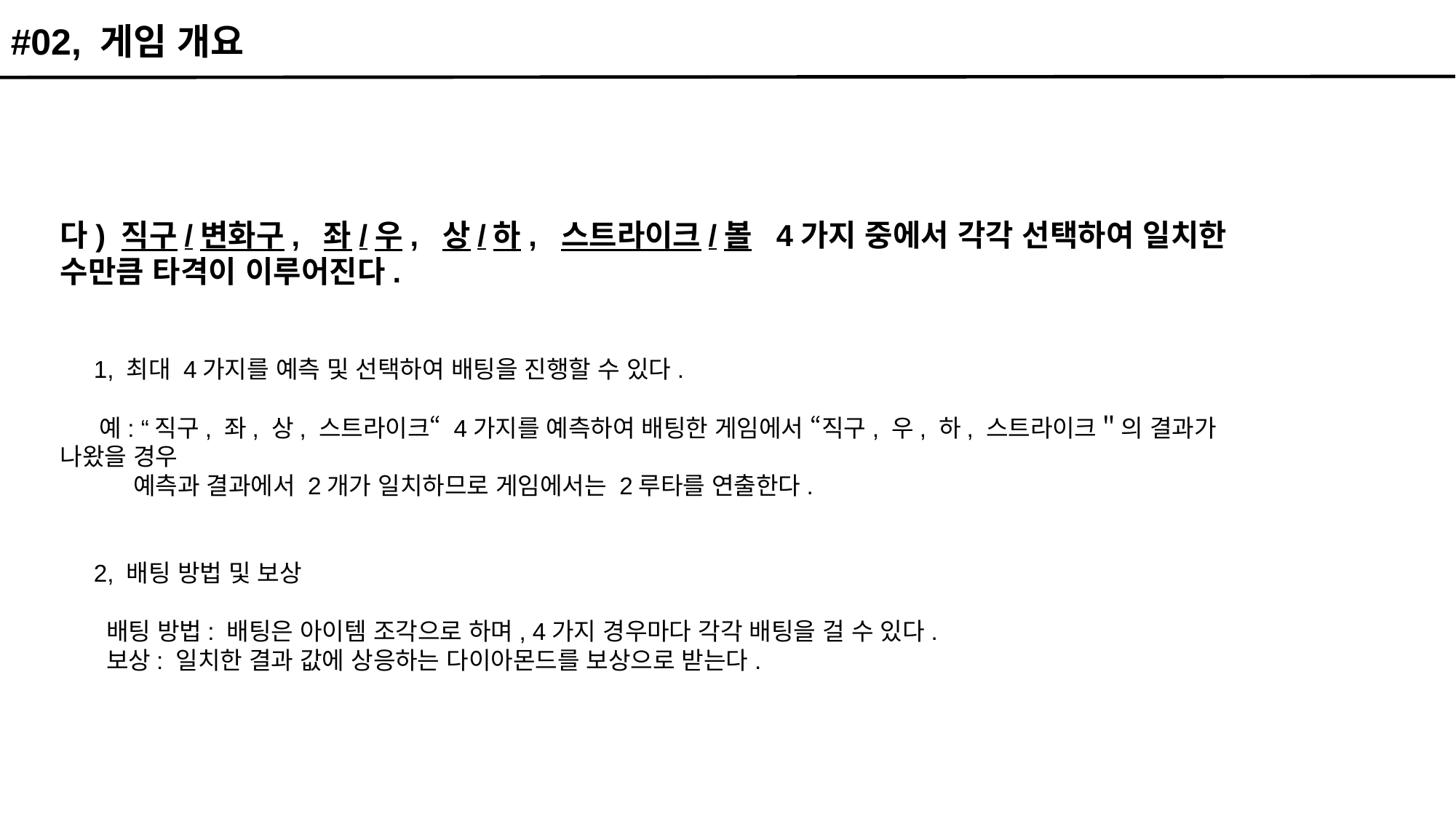

#02, 게임 개요
다) 직구/변화구,  좌/우,  상/하,  스트라이크/볼  4가지 중에서 각각 선택하여 일치한 수만큼 타격이 이루어진다.

     1, 최대 4가지를 예측 및 선택하여 배팅을 진행할 수 있다.

     예: “직구, 좌, 상, 스트라이크“ 4가지를 예측하여 배팅한 게임에서 “직구, 우, 하, 스트라이크＂의 결과가 나왔을 경우
          예측과 결과에서 2개가 일치하므로 게임에서는 2루타를 연출한다.

     2, 배팅 방법 및 보상

      배팅 방법: 배팅은 아이템 조각으로 하며, 4가지 경우마다 각각 배팅을 걸 수 있다.
      보상: 일치한 결과 값에 상응하는 다이아몬드를 보상으로 받는다.